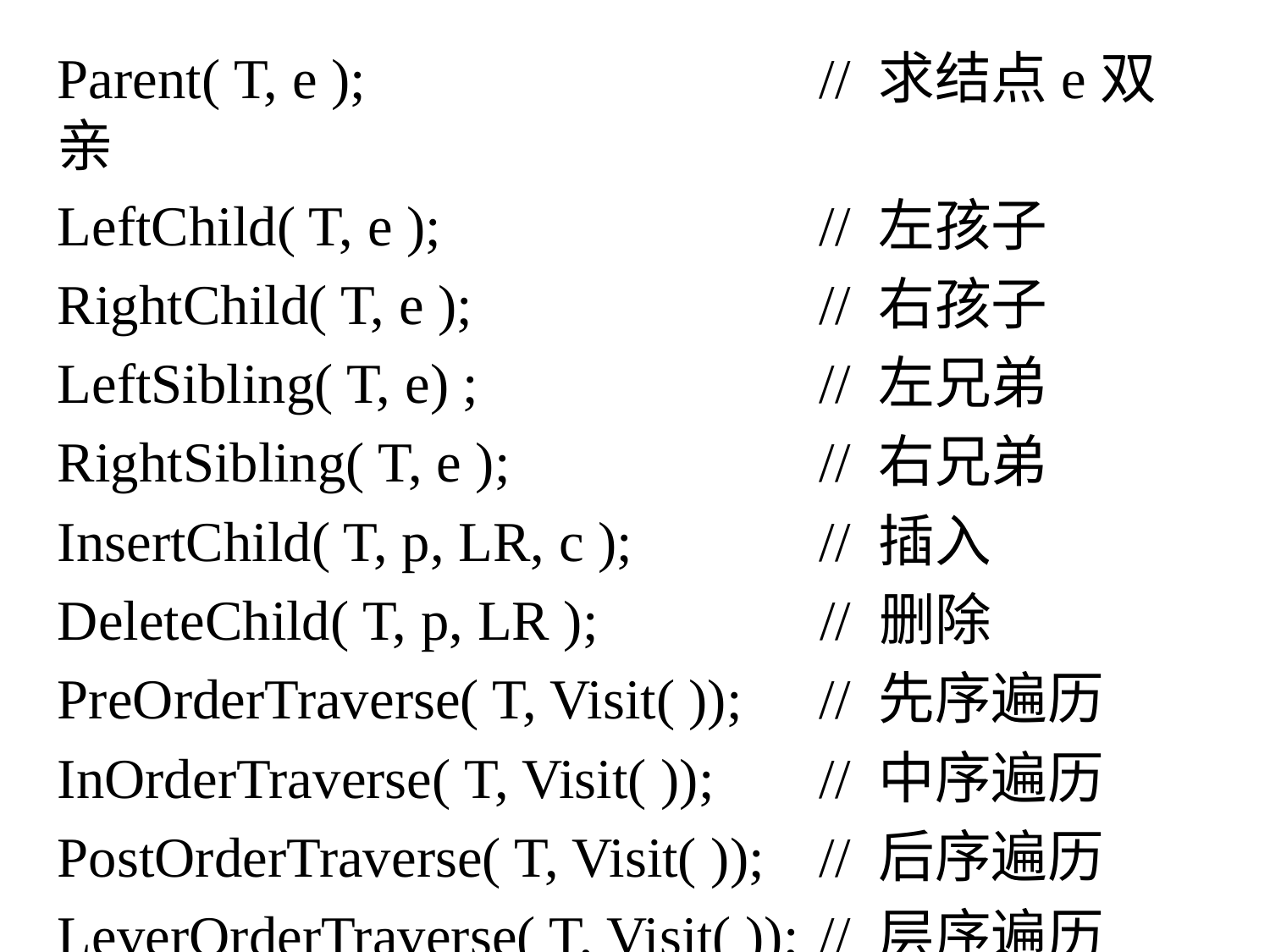

Parent( T, e );				// 求结点e双亲
LeftChild( T, e );			// 左孩子
RightChild( T, e );			// 右孩子
LeftSibling( T, e) ;			// 左兄弟
RightSibling( T, e );			// 右兄弟
InsertChild( T, p, LR, c );		// 插入
DeleteChild( T, p, LR );	         // 删除
PreOrderTraverse( T, Visit( ));	// 先序遍历
InOrderTraverse( T, Visit( ));	// 中序遍历
PostOrderTraverse( T, Visit( ));	// 后序遍历
LeverOrderTraverse( T, Visit( ));	// 层序遍历